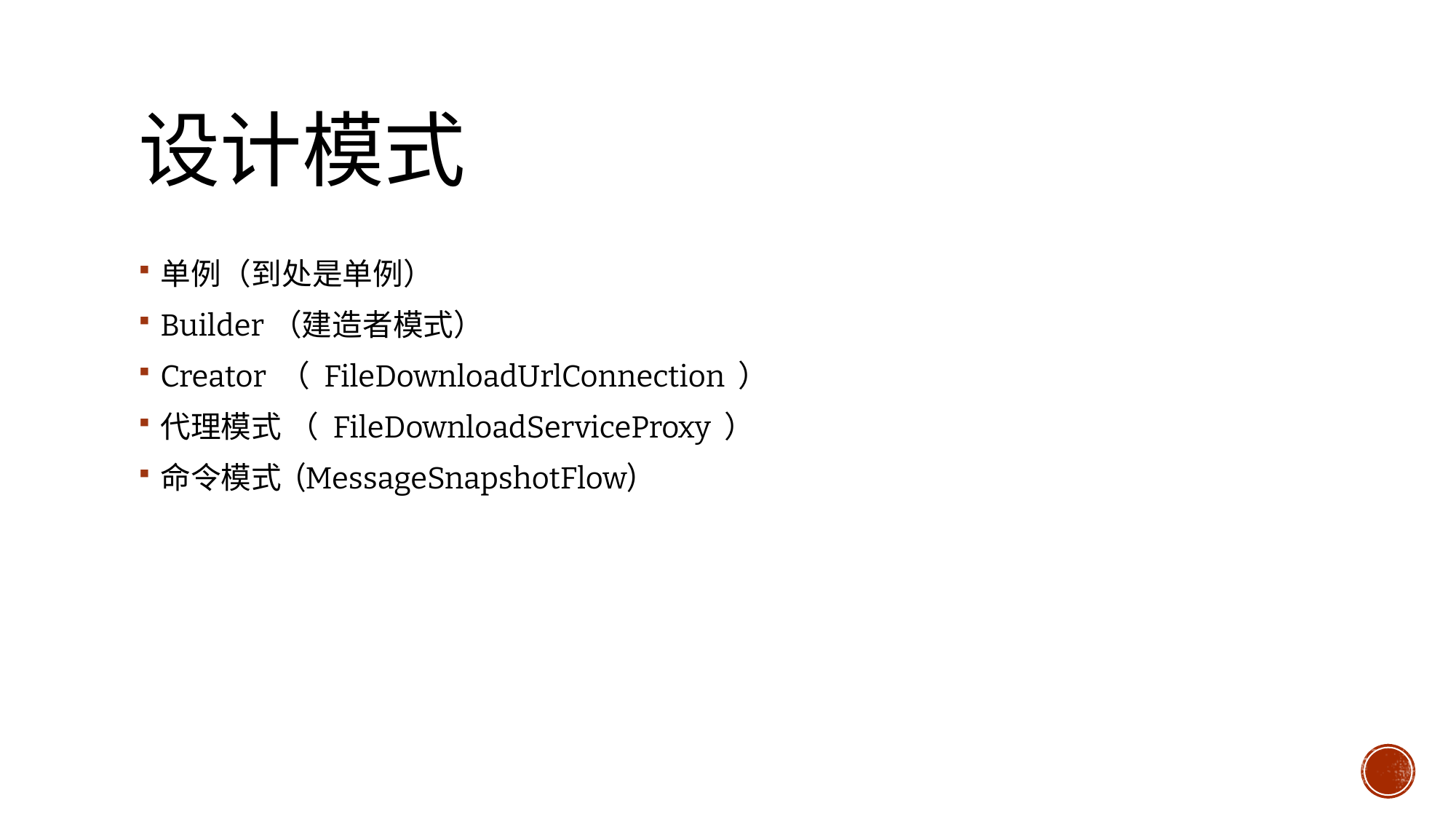

# 设计模式
单例（到处是单例）
Builder（建造者模式）
Creator （ FileDownloadUrlConnection ）
代理模式 （ FileDownloadServiceProxy ）
命令模式 (MessageSnapshotFlow)